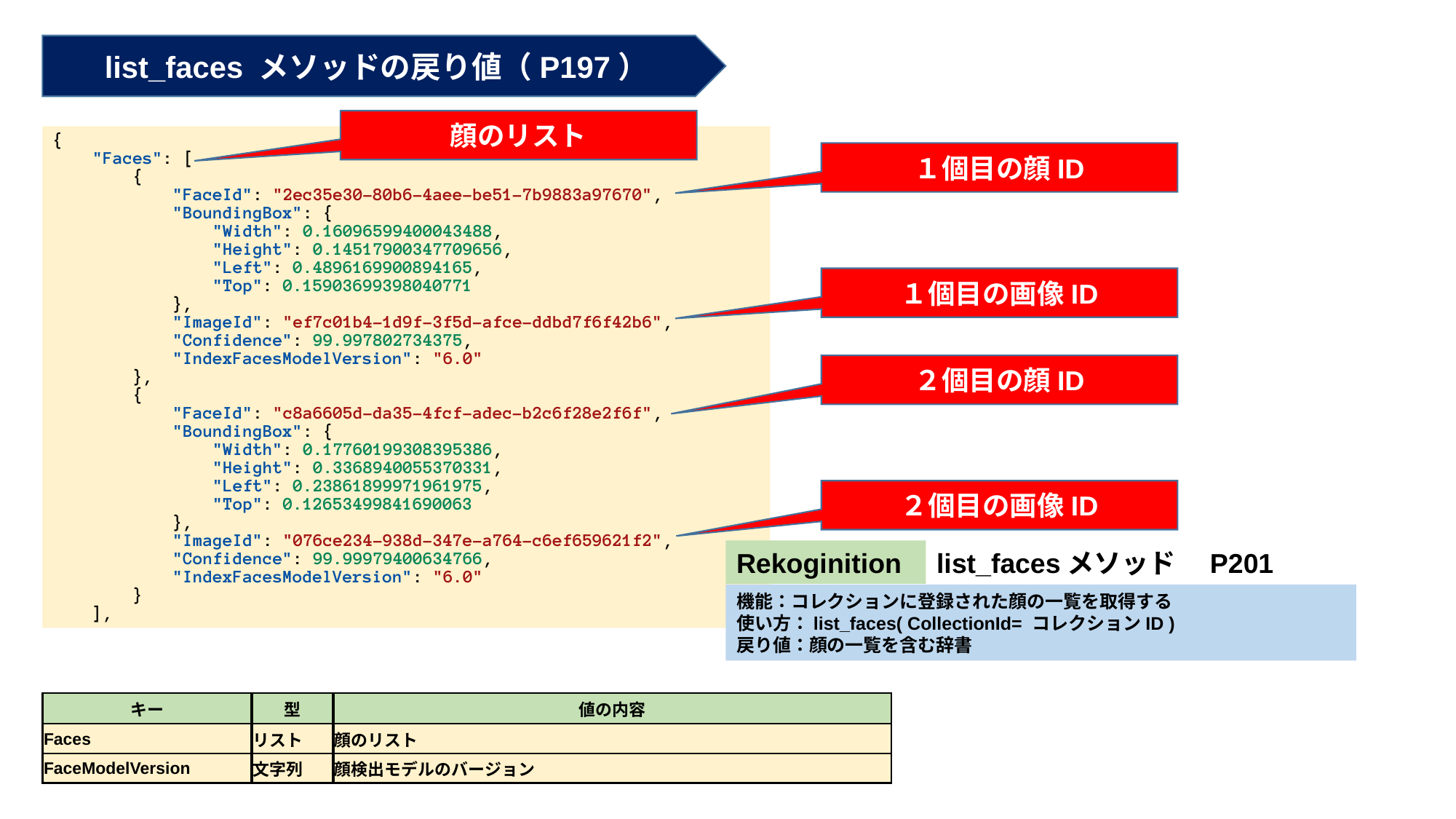

list_faces メソッドの戻り値（P197）
顔のリスト
{
    "Faces": [
        {
            "FaceId": "2ec35e30-80b6-4aee-be51-7b9883a97670",
            "BoundingBox": {
                "Width": 0.16096599400043488,
                "Height": 0.14517900347709656,
                "Left": 0.4896169900894165,
                "Top": 0.15903699398040771
            },
            "ImageId": "ef7c01b4-1d9f-3f5d-afce-ddbd7f6f42b6",
            "Confidence": 99.997802734375,
            "IndexFacesModelVersion": "6.0"
        },
        {
            "FaceId": "c8a6605d-da35-4fcf-adec-b2c6f28e2f6f",
            "BoundingBox": {
                "Width": 0.17760199308395386,
                "Height": 0.3368940055370331,
                "Left": 0.23861899971961975,
                "Top": 0.12653499841690063
            },
            "ImageId": "076ce234-938d-347e-a764-c6ef659621f2",
            "Confidence": 99.99979400634766,
            "IndexFacesModelVersion": "6.0"
        }
    ],
１個目の顔ID
１個目の画像ID
２個目の顔ID
２個目の画像ID
Rekoginition
list_facesメソッド　P201
機能：コレクションに登録された顔の一覧を取得する
使い方：list_faces( CollectionId= コレクションID )
戻り値：顔の一覧を含む辞書
| キー | 型 | 値の内容 |
| --- | --- | --- |
| Faces | リスト | 顔のリスト |
| FaceModelVersion | 文字列 | 顔検出モデルのバージョン |